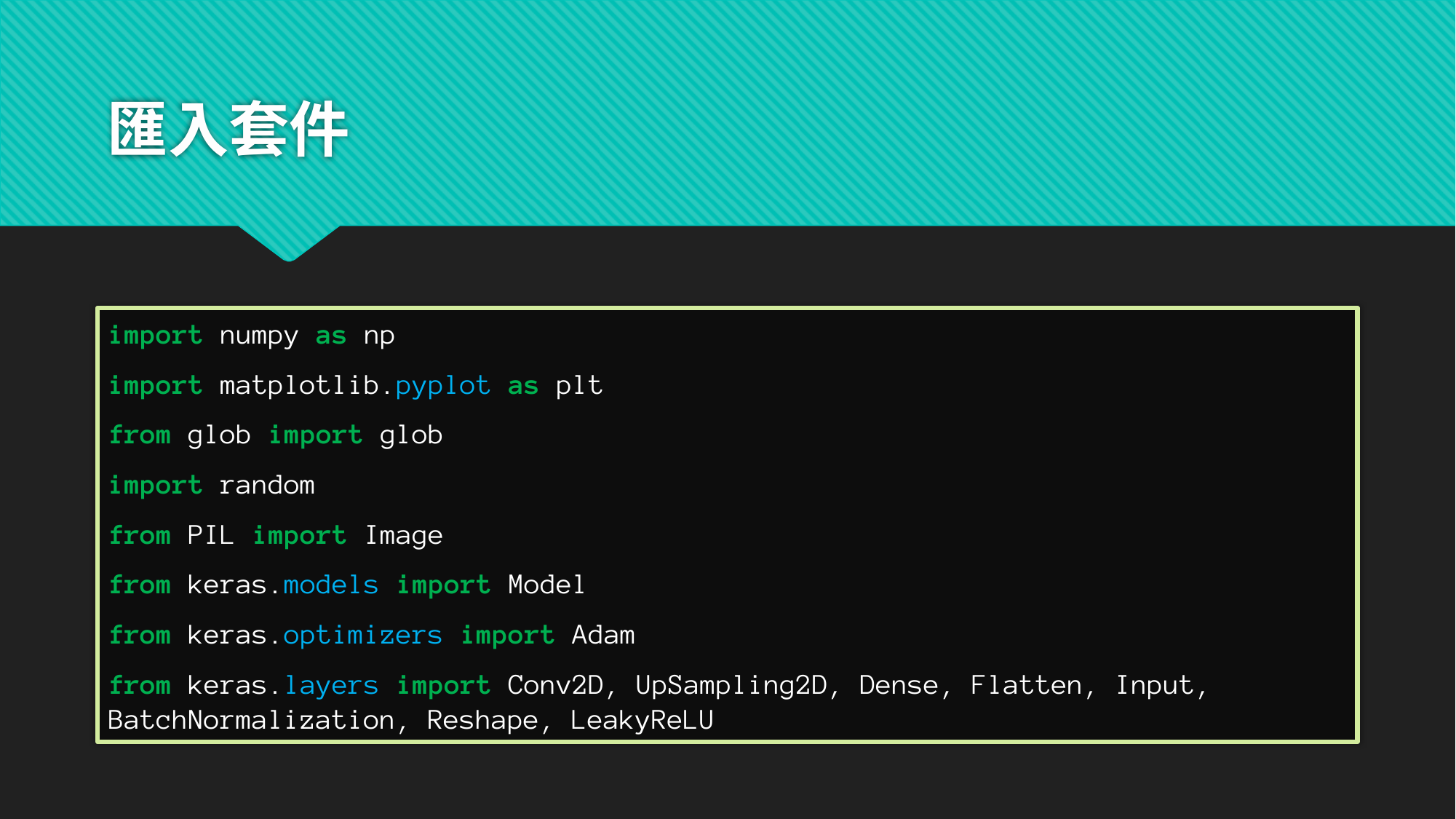

# 匯入套件
import numpy as np
import matplotlib.pyplot as plt
from glob import glob
import random
from PIL import Image
from keras.models import Model
from keras.optimizers import Adam
from keras.layers import Conv2D, UpSampling2D, Dense, Flatten, Input, BatchNormalization, Reshape, LeakyReLU